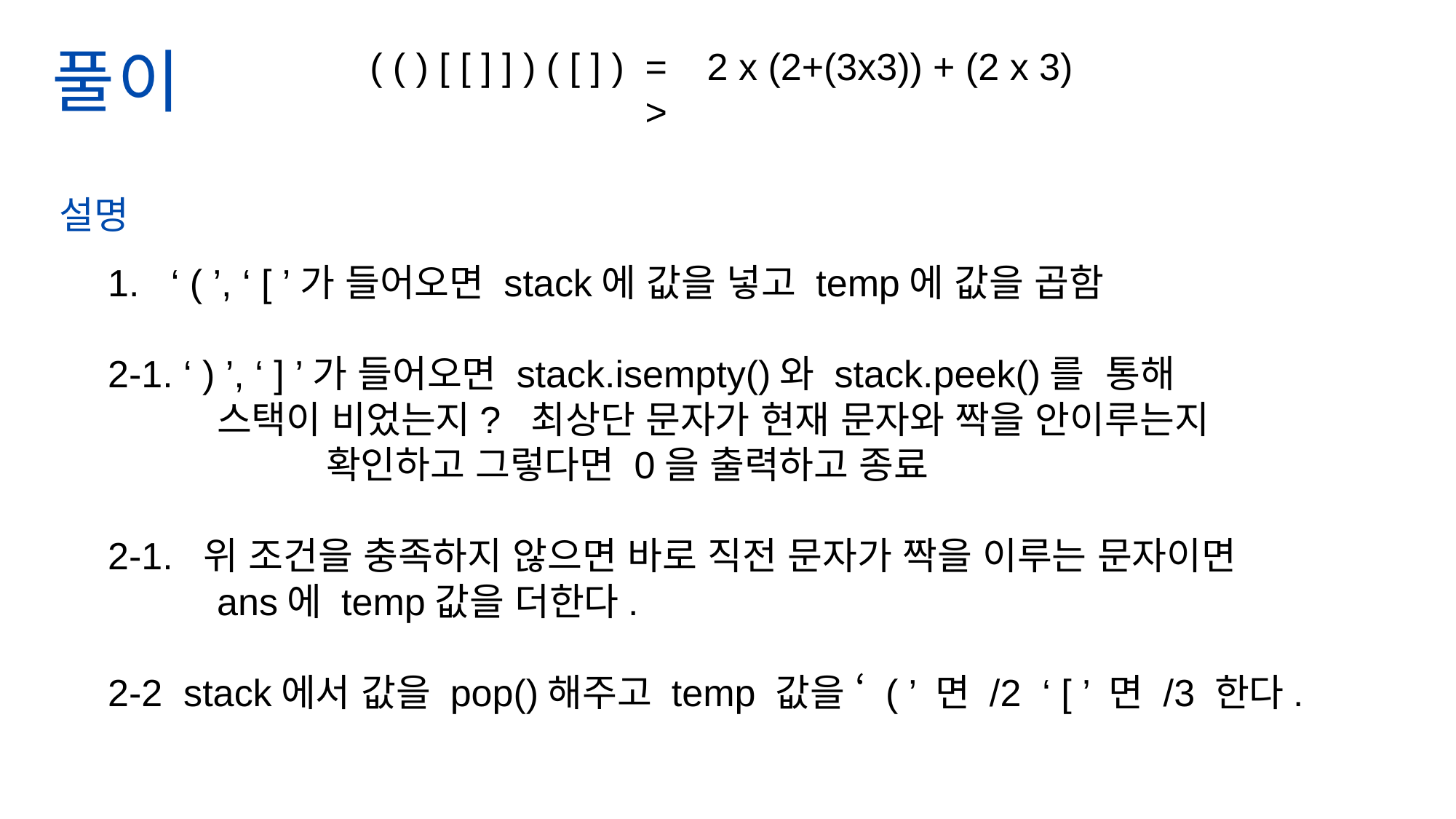

풀이
( ( ) [ [ ] ] ) ( [ ] )
=>
2 x (2+(3x3)) + (2 x 3)
설명
1.   ‘ ( ’, ‘ [ ’가 들어오면 stack에 값을 넣고 temp에 값을 곱함

2-1. ‘ ) ’, ‘ ] ’가 들어오면 stack.isempty()와 stack.peek()를  통해    	스택이 비었는지?  최상단 문자가 현재 문자와 짝을 안이루는지		확인하고 그렇다면 0을 출력하고 종료

2-1.  위 조건을 충족하지 않으면 바로 직전 문자가 짝을 이루는 문자이면 	ans에 temp값을 더한다.

2-2  stack에서 값을 pop()해주고 temp 값을 ‘ ( ’ 면 /2  ‘ [ ’ 면 /3 한다.